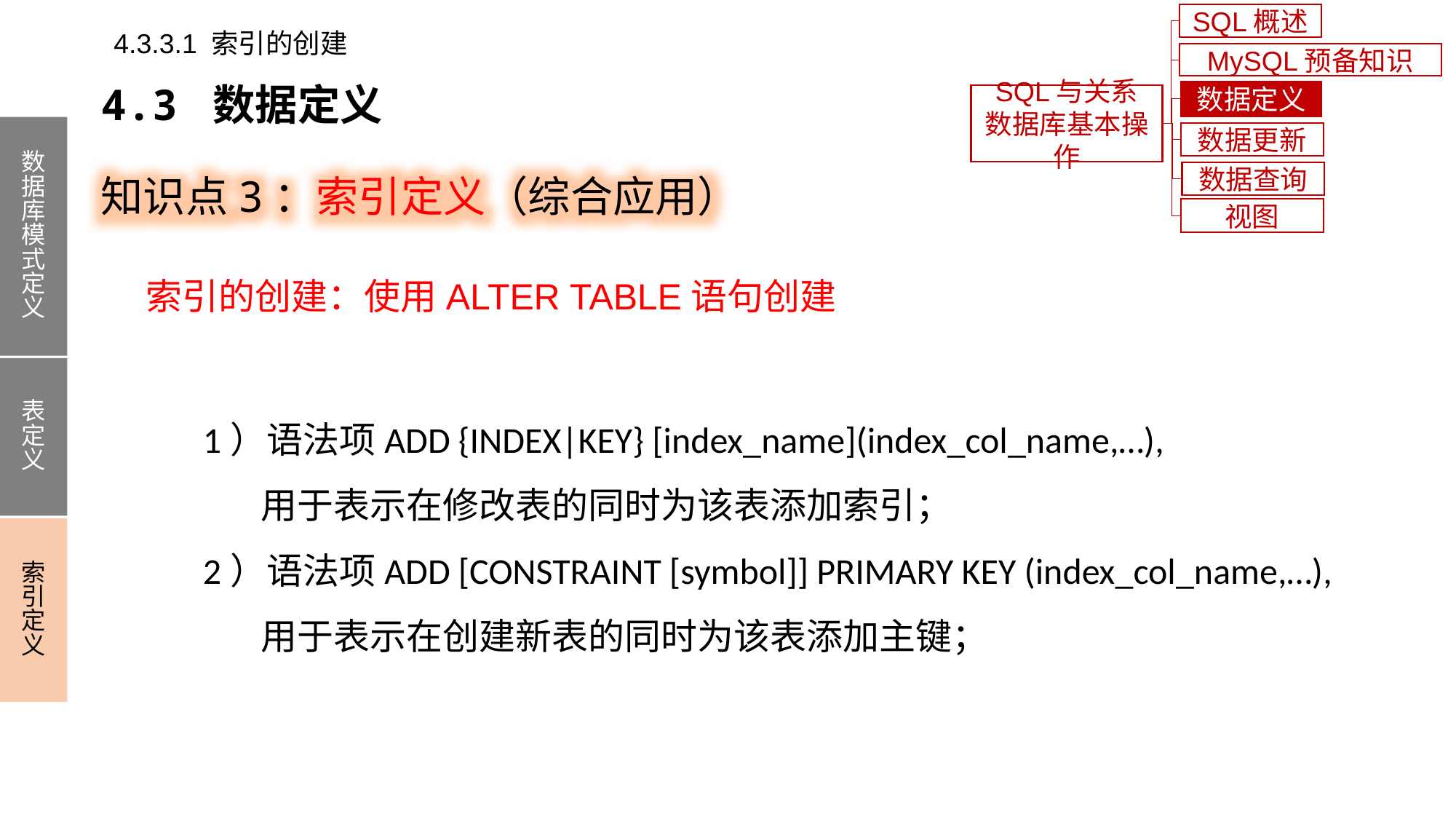

SQL概述
4.3.3.1 索引的创建
MySQL预备知识
4.3 数据定义
数据定义
SQL与关系数据库基本操作
数据库模式定义
表定义
索引定义
数据更新
知识点3：索引定义（综合应用）
数据查询
视图
索引的创建：使用ALTER TABLE语句创建
1）语法项ADD {INDEX|KEY} [index_name](index_col_name,…),
      用于表示在修改表的同时为该表添加索引；
2）语法项ADD [CONSTRAINT [symbol]] PRIMARY KEY (index_col_name,…),
      用于表示在创建新表的同时为该表添加主键；